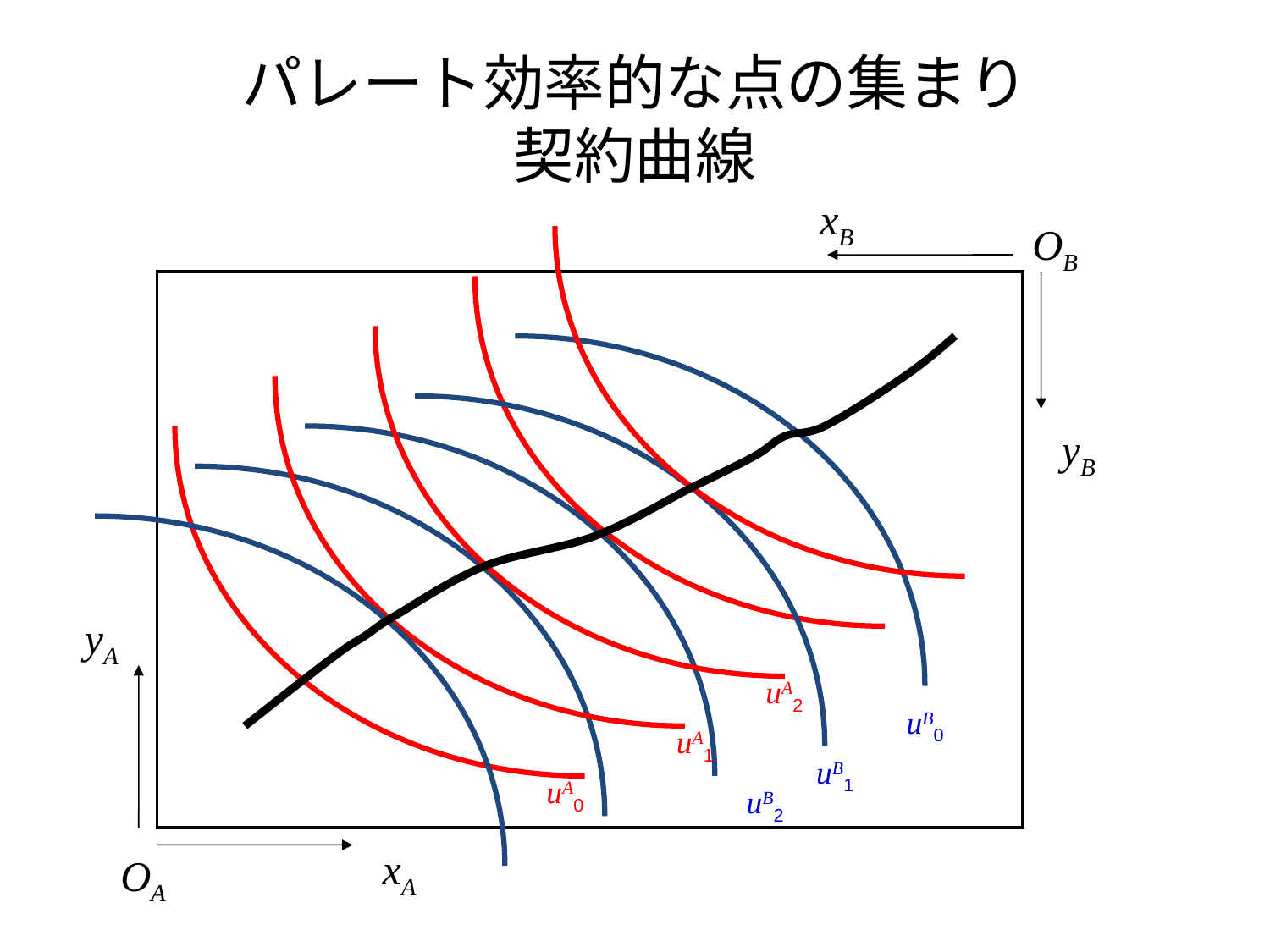

# パレート効率的な点の集まり 契約曲線
xB
OB

yB

yA

uA2
uB0
uA1
uB1
uA0
uB2
xA
OA